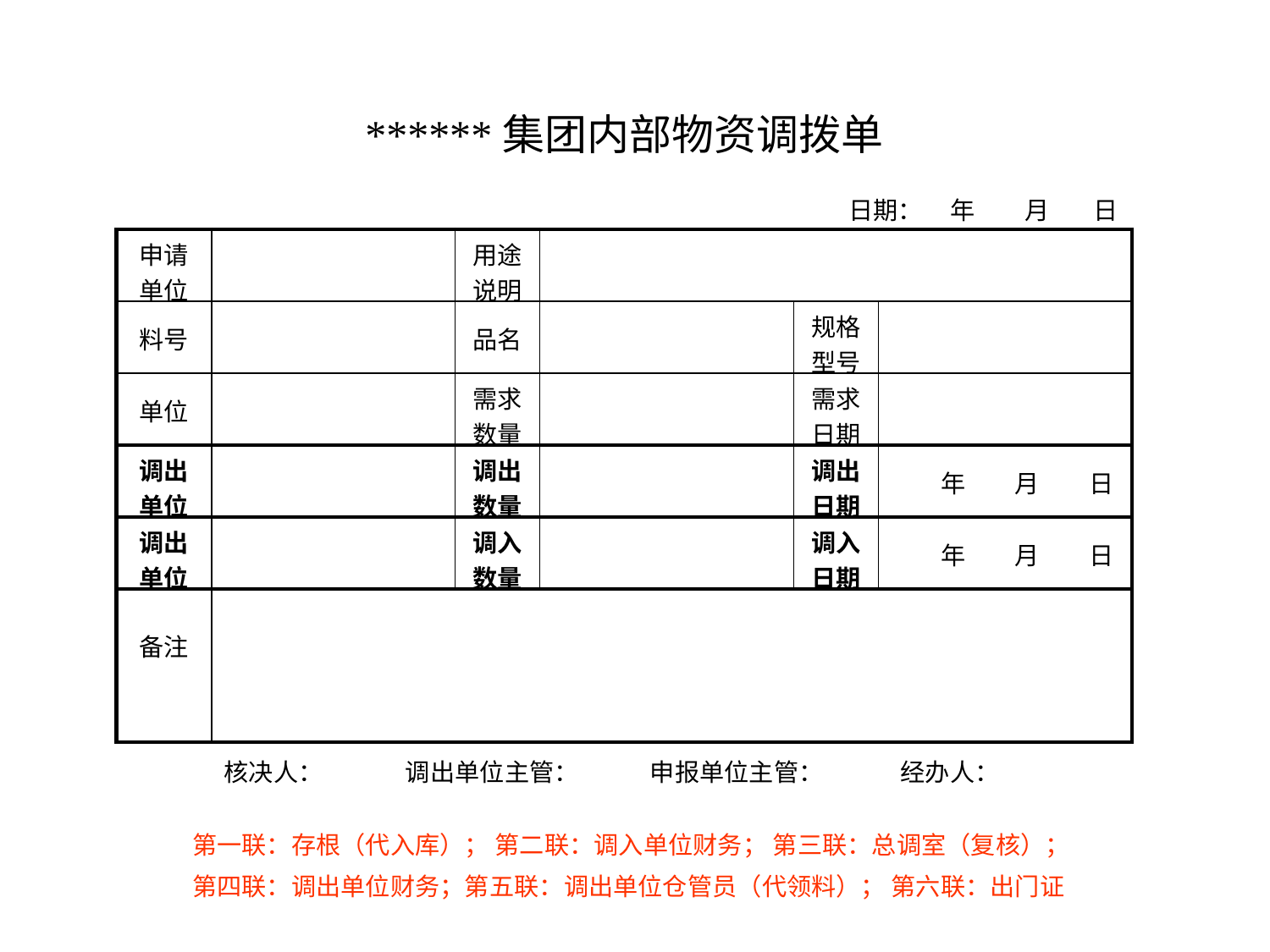

******集团内部物资调拨单
日期：     年         月        日
| 申请单位 |  | 用途说明 |  |  |  |
| --- | --- | --- | --- | --- | --- |
| 料号 |  | 品名 |  | 规格型号 |  |
| 单位 |  | 需求数量 |  | 需求日期 |  |
| 调出单位 |  | 调出数量 |  | 调出日期 | 年　　月　　日 |
| 调出单位 |  | 调入数量 |  | 调入日期 | 年　　月　　日 |
| 备注 |  |  |  |  |  |
核决人：               调出单位主管：             申报单位主管：              经办人：
第一联：存根（代入库）； 第二联：调入单位财务； 第三联：总调室（复核）；
第四联：调出单位财务；第五联：调出单位仓管员（代领料）； 第六联：出门证
148